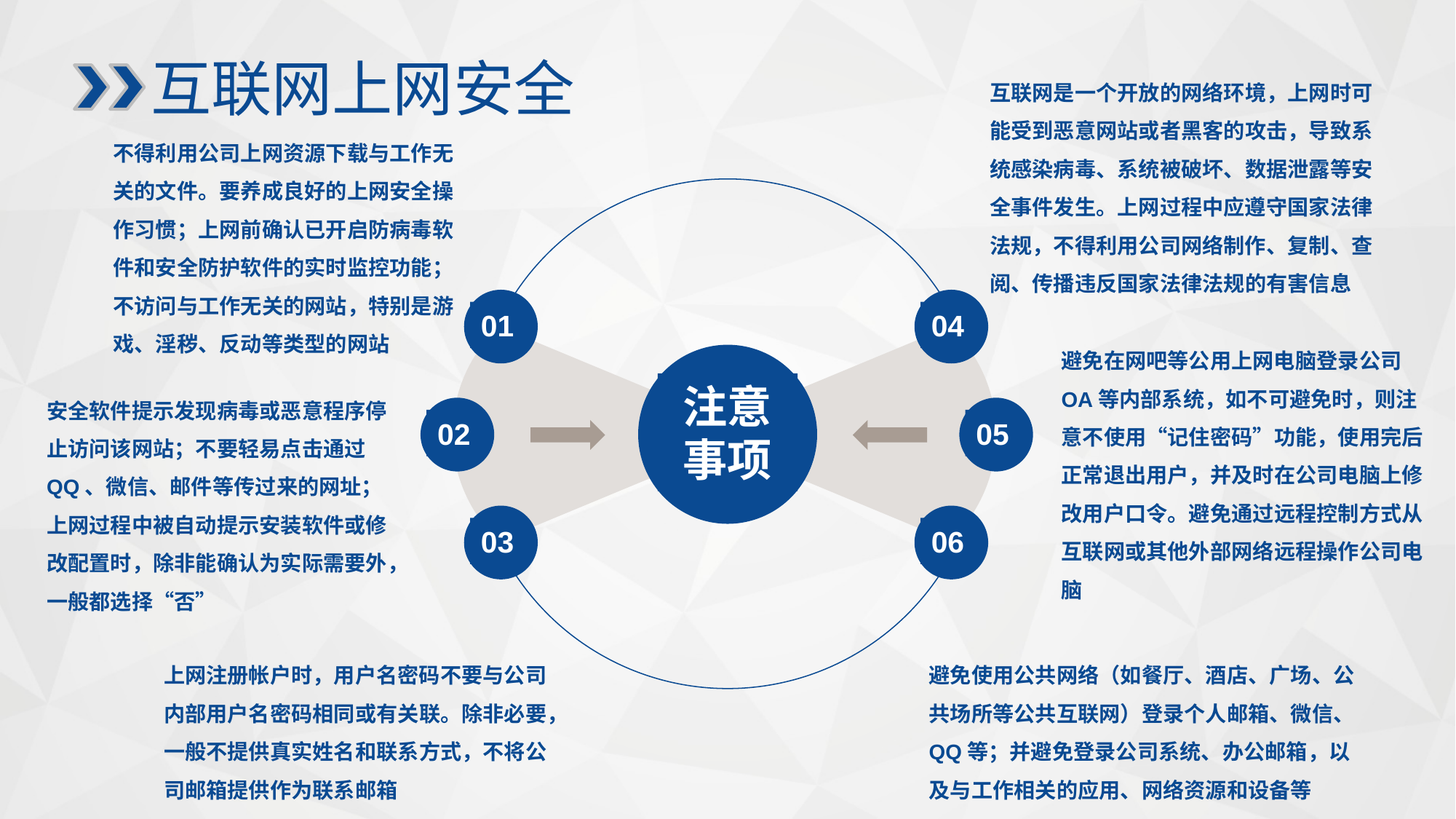

互联网上网安全

互联网是一个开放的网络环境，上网时可能受到恶意网站或者黑客的攻击，导致系统感染病毒、系统被破坏、数据泄露等安全事件发生。上网过程中应遵守国家法律法规，不得利用公司网络制作、复制、查阅、传播违反国家法律法规的有害信息
不得利用公司上网资源下载与工作无关的文件。要养成良好的上网安全操作习惯；上网前确认已开启防病毒软件和安全防护软件的实时监控功能；不访问与工作无关的网站，特别是游戏、淫秽、反动等类型的网站

01

04
避免在网吧等公用上网电脑登录公司OA等内部系统，如不可避免时，则注意不使用“记住密码”功能，使用完后正常退出用户，并及时在公司电脑上修改用户口令。避免通过远程控制方式从互联网或其他外部网络远程操作公司电脑

注意事项
安全软件提示发现病毒或恶意程序停止访问该网站；不要轻易点击通过QQ、微信、邮件等传过来的网址；上网过程中被自动提示安装软件或修改配置时，除非能确认为实际需要外，一般都选择“否”

02

05

03

06
上网注册帐户时，用户名密码不要与公司内部用户名密码相同或有关联。除非必要，一般不提供真实姓名和联系方式，不将公司邮箱提供作为联系邮箱
避免使用公共网络（如餐厅、酒店、广场、公共场所等公共互联网）登录个人邮箱、微信、QQ等；并避免登录公司系统、办公邮箱，以及与工作相关的应用、网络资源和设备等